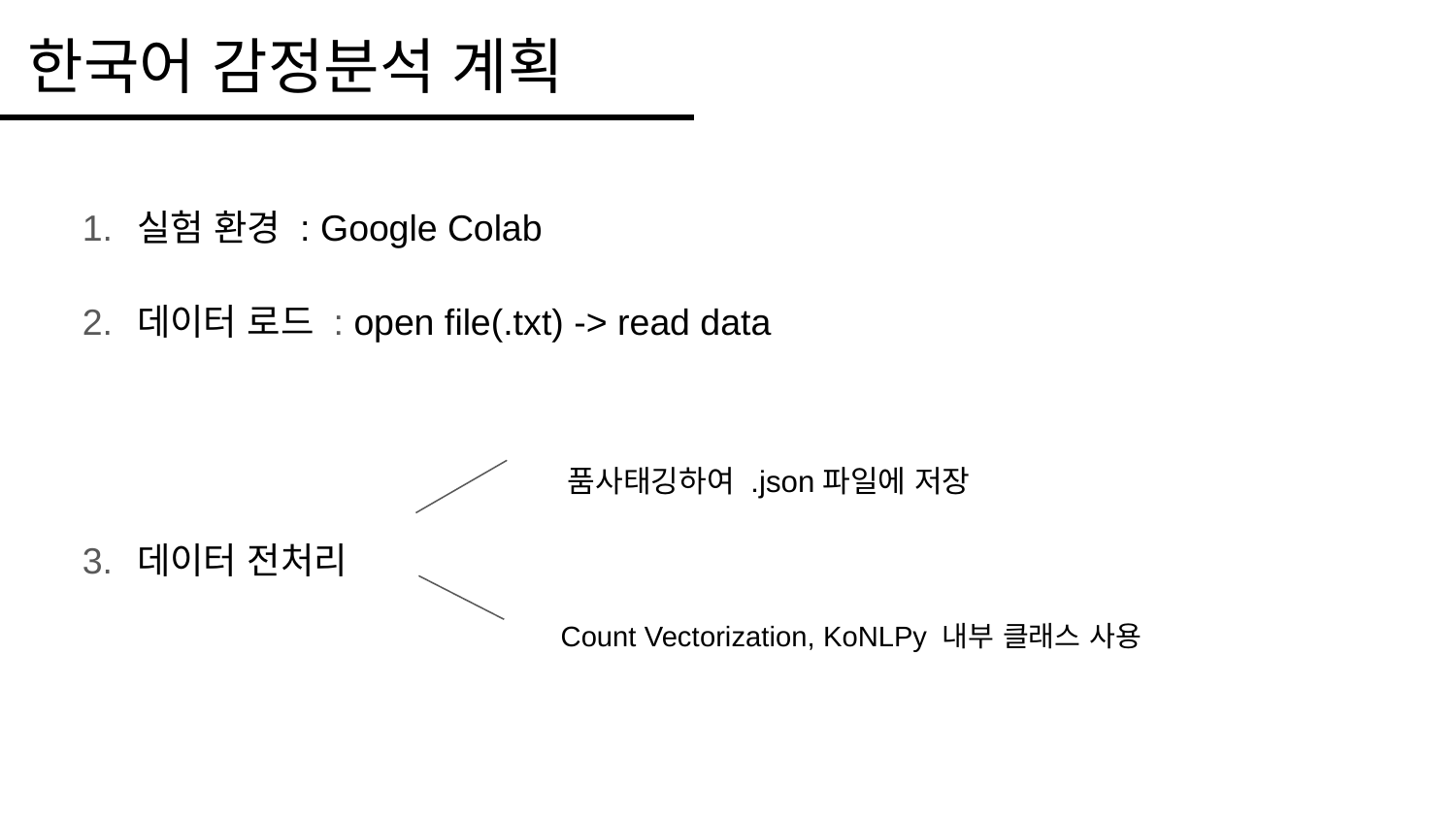

# 한국어 감정분석 계획
실험 환경 : Google Colab
데이터 로드 : open file(.txt) -> read data

                                                              품사태깅하여 .json파일에 저장
데이터 전처리
                                                              Count Vectorization, KoNLPy 내부 클래스 사용